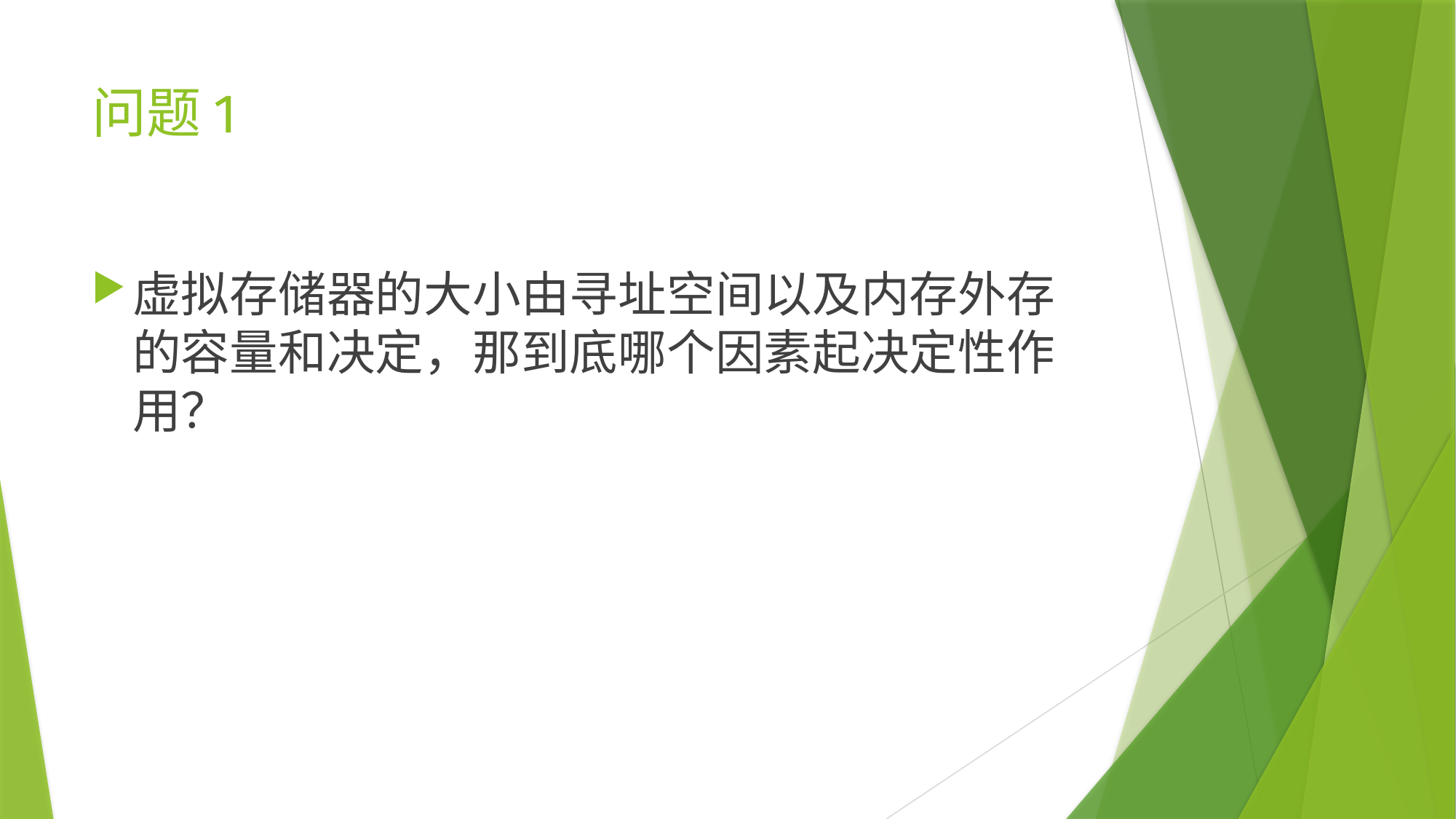

# 问题1
虚拟存储器的大小由寻址空间以及内存外存的容量和决定，那到底哪个因素起决定性作用？